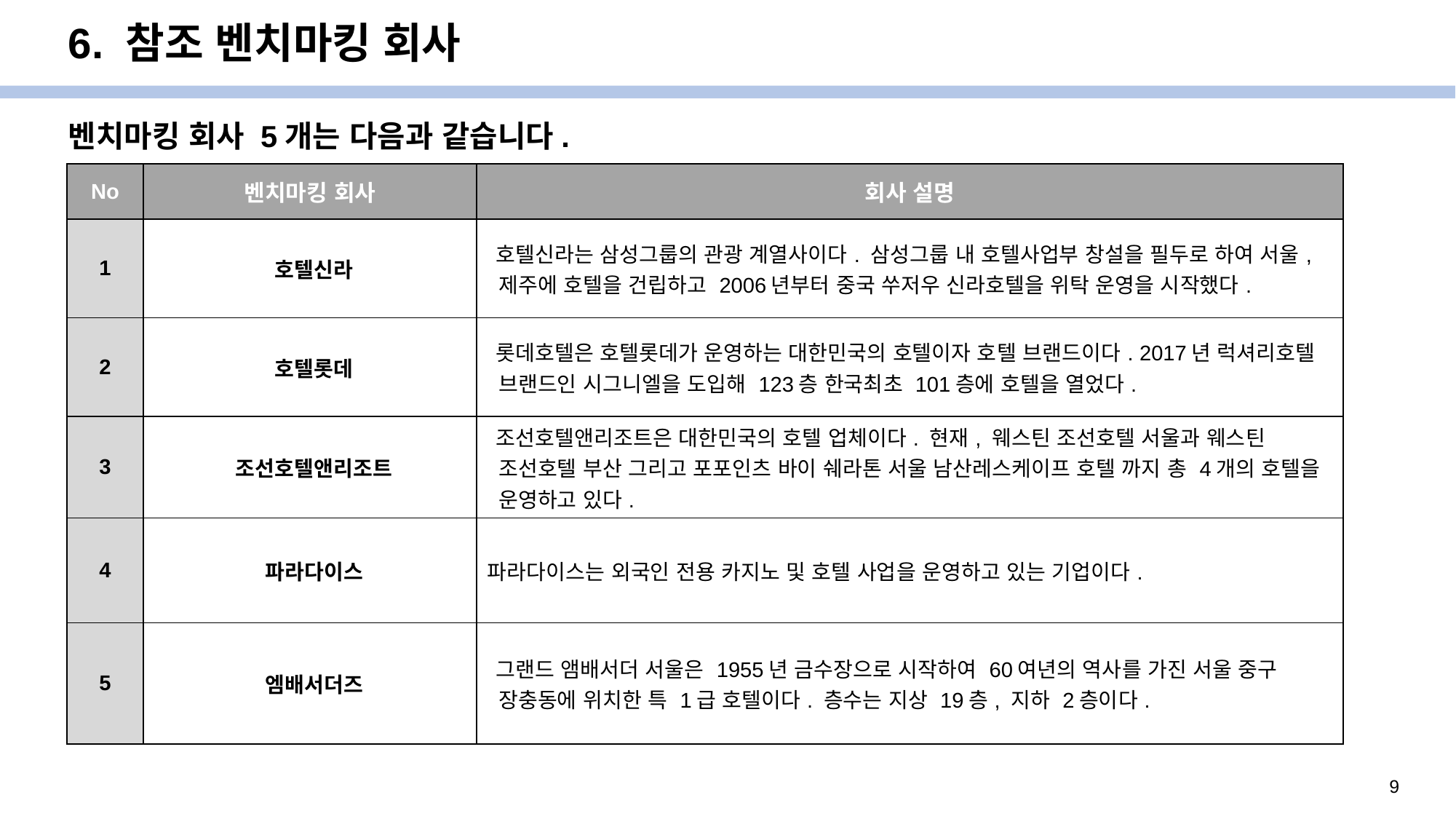

# 6. 참조 벤치마킹 회사
벤치마킹 회사 5개는 다음과 같습니다.
| No | 벤치마킹 회사 | 회사 설명 |
| --- | --- | --- |
| 1 | 호텔신라 | 호텔신라는 삼성그룹의 관광 계열사이다. 삼성그룹 내 호텔사업부 창설을 필두로 하여 서울, 제주에 호텔을 건립하고 2006년부터 중국 쑤저우 신라호텔을 위탁 운영을 시작했다. |
| 2 | 호텔롯데 | 롯데호텔은 호텔롯데가 운영하는 대한민국의 호텔이자 호텔 브랜드이다. 2017년 럭셔리호텔 브랜드인 시그니엘을 도입해 123층 한국최초 101층에 호텔을 열었다. |
| 3 | 조선호텔앤리조트 | 조선호텔앤리조트은 대한민국의 호텔 업체이다. 현재, 웨스틴 조선호텔 서울과 웨스틴 조선호텔 부산 그리고 포포인츠 바이 쉐라톤 서울 남산레스케이프 호텔 까지 총 4개의 호텔을 운영하고 있다. |
| 4 | 파라다이스 | 파라다이스는 외국인 전용 카지노 및 호텔 사업을 운영하고 있는 기업이다. |
| 5 | 엠배서더즈 | 그랜드 앰배서더 서울은 1955년 금수장으로 시작하여 60여년의 역사를 가진 서울 중구 장충동에 위치한 특 1급 호텔이다. 층수는 지상 19층, 지하 2층이다. |